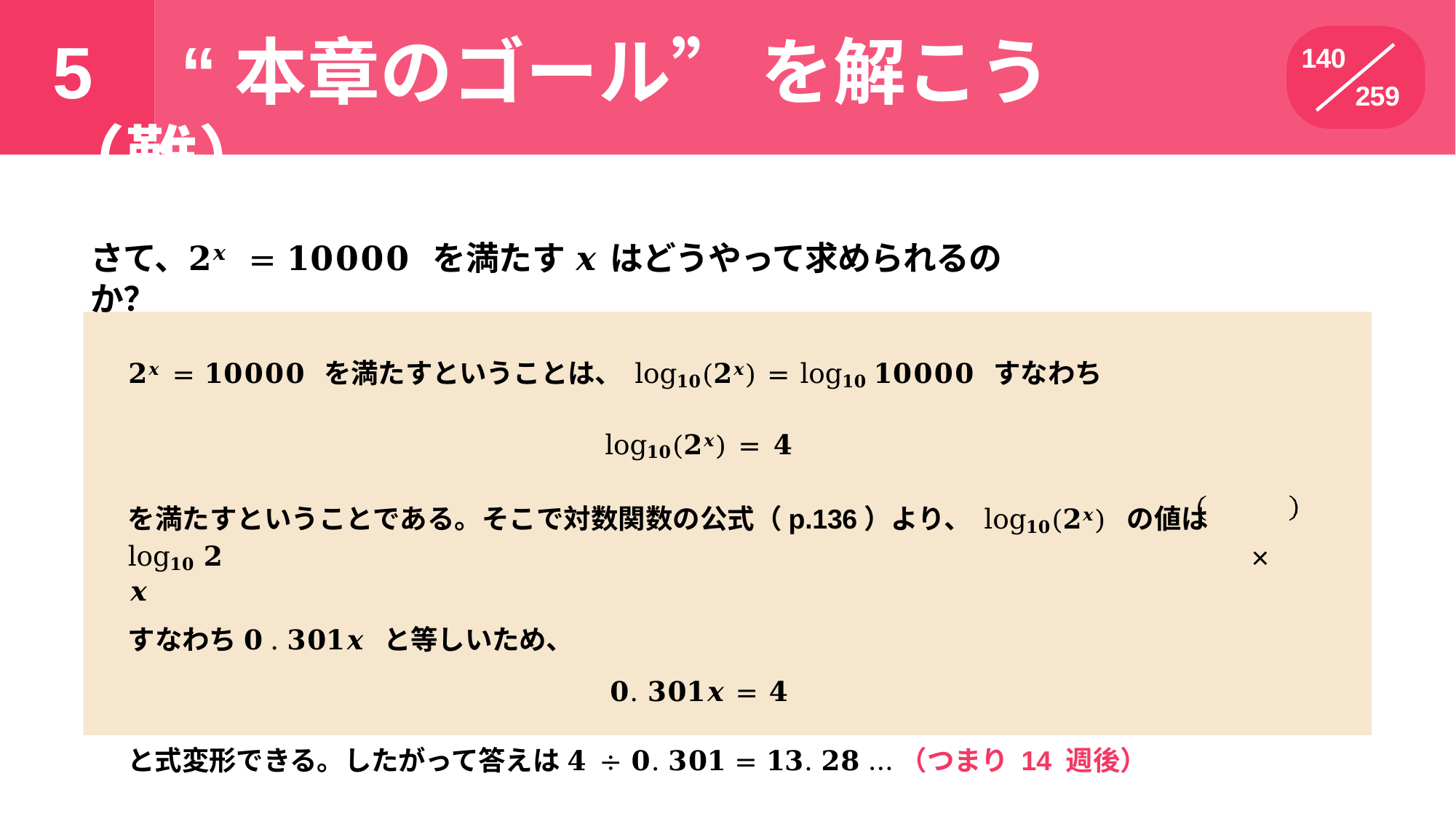

# 5	“本章のゴール” を解こう（難）
140
259
さて、𝟐𝒙 = 𝟏𝟎𝟎𝟎𝟎 を満たす 𝒙 はどうやって求められるのか？

𝟐𝒙 = 𝟏𝟎𝟎𝟎𝟎 を満たすということは、 log𝟏𝟎(𝟐𝒙) = log𝟏𝟎 𝟏𝟎𝟎𝟎𝟎 すなわち
log𝟏𝟎(𝟐𝒙) = 𝟒

を満たすということである。そこで対数関数の公式（p.136）より、 log𝟏𝟎(𝟐𝒙) の値は	log𝟏𝟎 𝟐	× 𝒙
すなわち 𝟎. 𝟑𝟎𝟏𝒙 と等しいため、
𝟎. 𝟑𝟎𝟏𝒙 = 𝟒

と式変形できる。したがって答えは 𝟒 ÷ 𝟎. 𝟑𝟎𝟏 = 𝟏𝟑. 𝟐𝟖 …（つまり 14 週後）